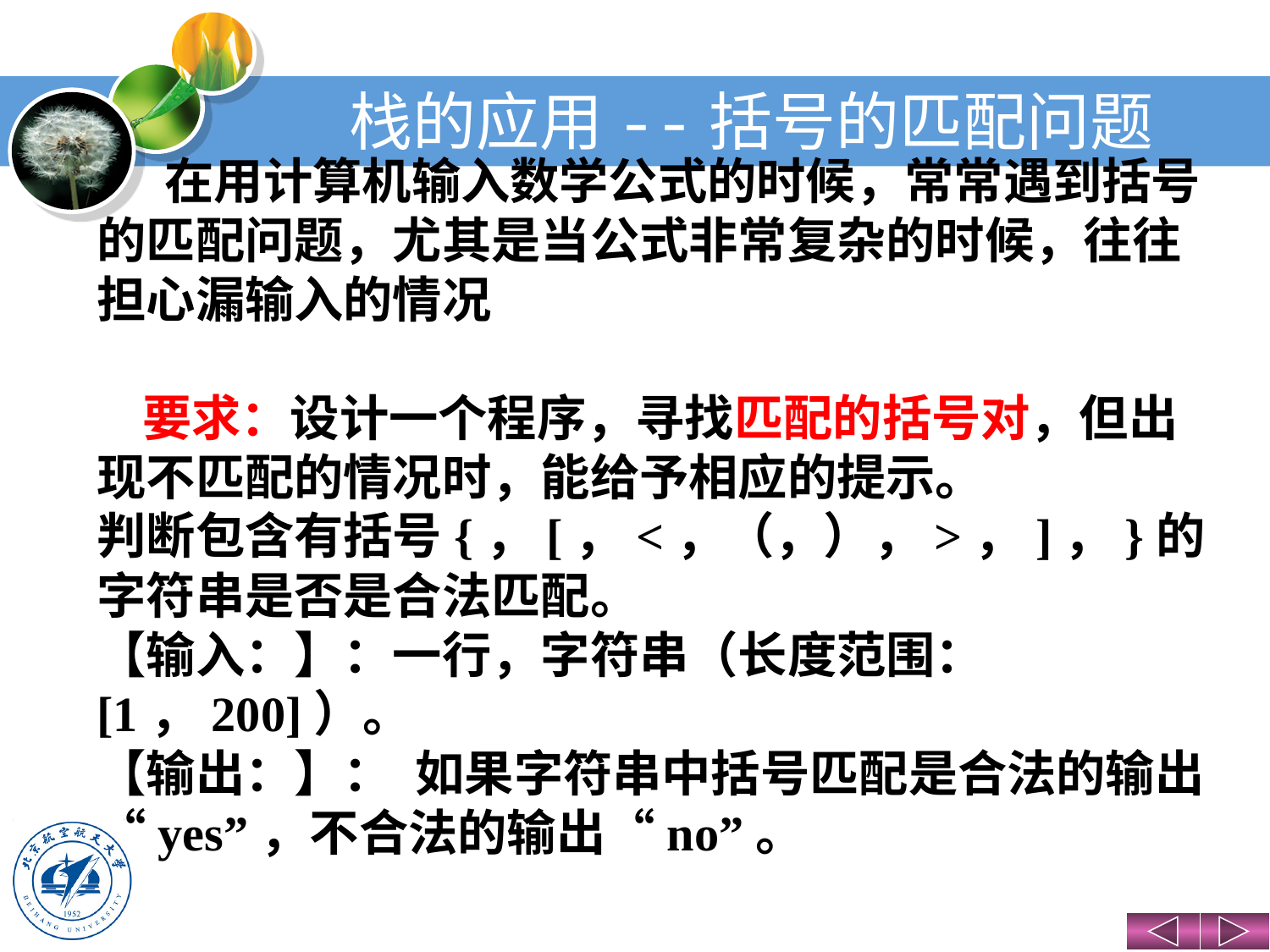

# 栈的应用--括号的匹配问题
     在用计算机输入数学公式的时候，常常遇到括号的匹配问题，尤其是当公式非常复杂的时候，往往担心漏输入的情况

   要求：设计一个程序，寻找匹配的括号对，但出现不匹配的情况时，能给予相应的提示。
判断包含有括号{，[，<，（，），>，]，}的字符串是否是合法匹配。
【输入：】：一行，字符串（长度范围：[1，200]）。
【输出：】：  如果字符串中括号匹配是合法的输出“yes”，不合法的输出“no”。

4